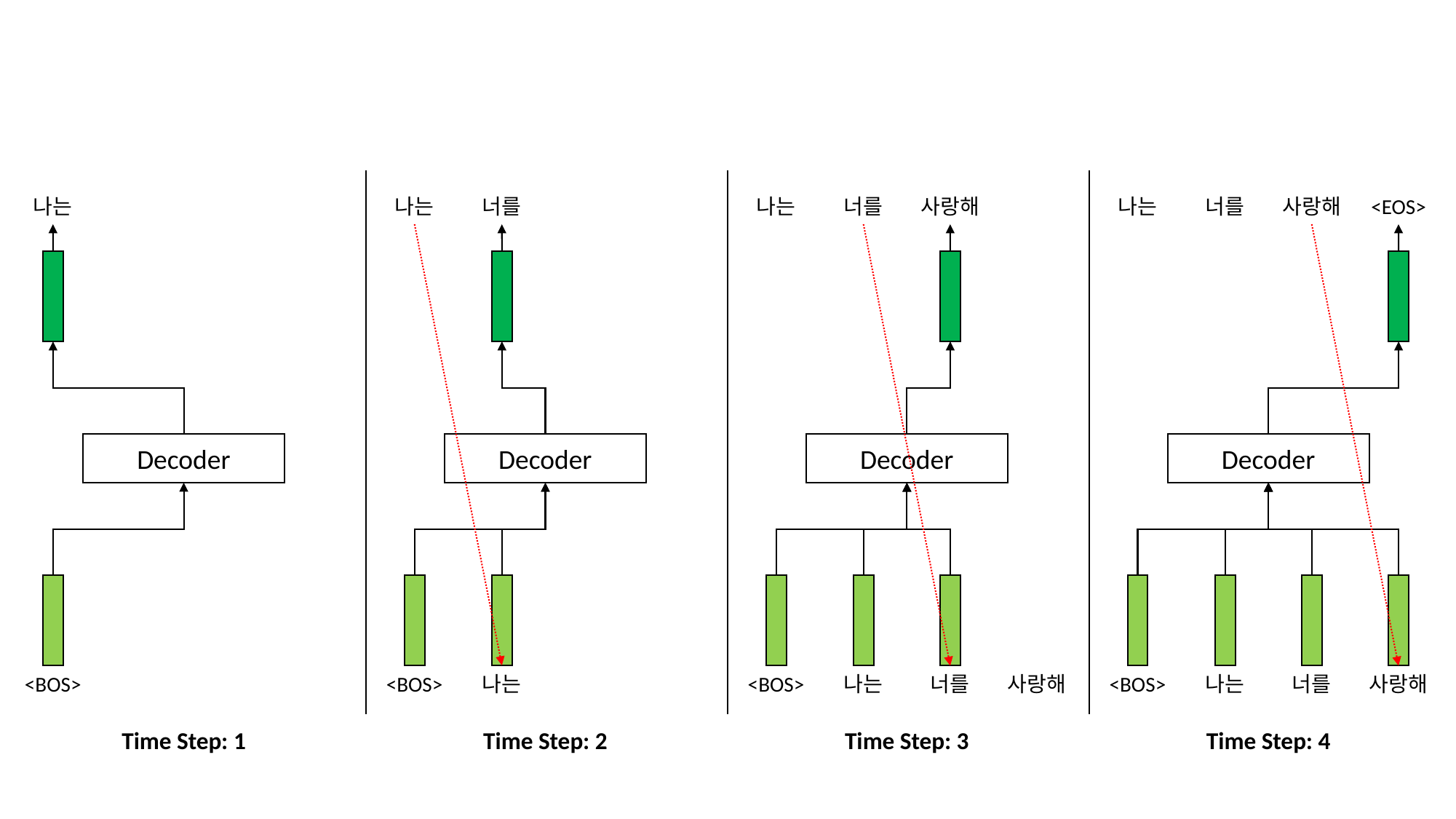

너를
너를
사랑해
너를
사랑해
<EOS>
나는
나는
나는
나는

Decoder
Decoder
Decoder
Decoder

나는
나는
너를
사랑해
나는
너를
사랑해
<BOS>
<BOS>
<BOS>
<BOS>
Time Step: 1
Time Step: 2
Time Step: 3
Time Step: 4